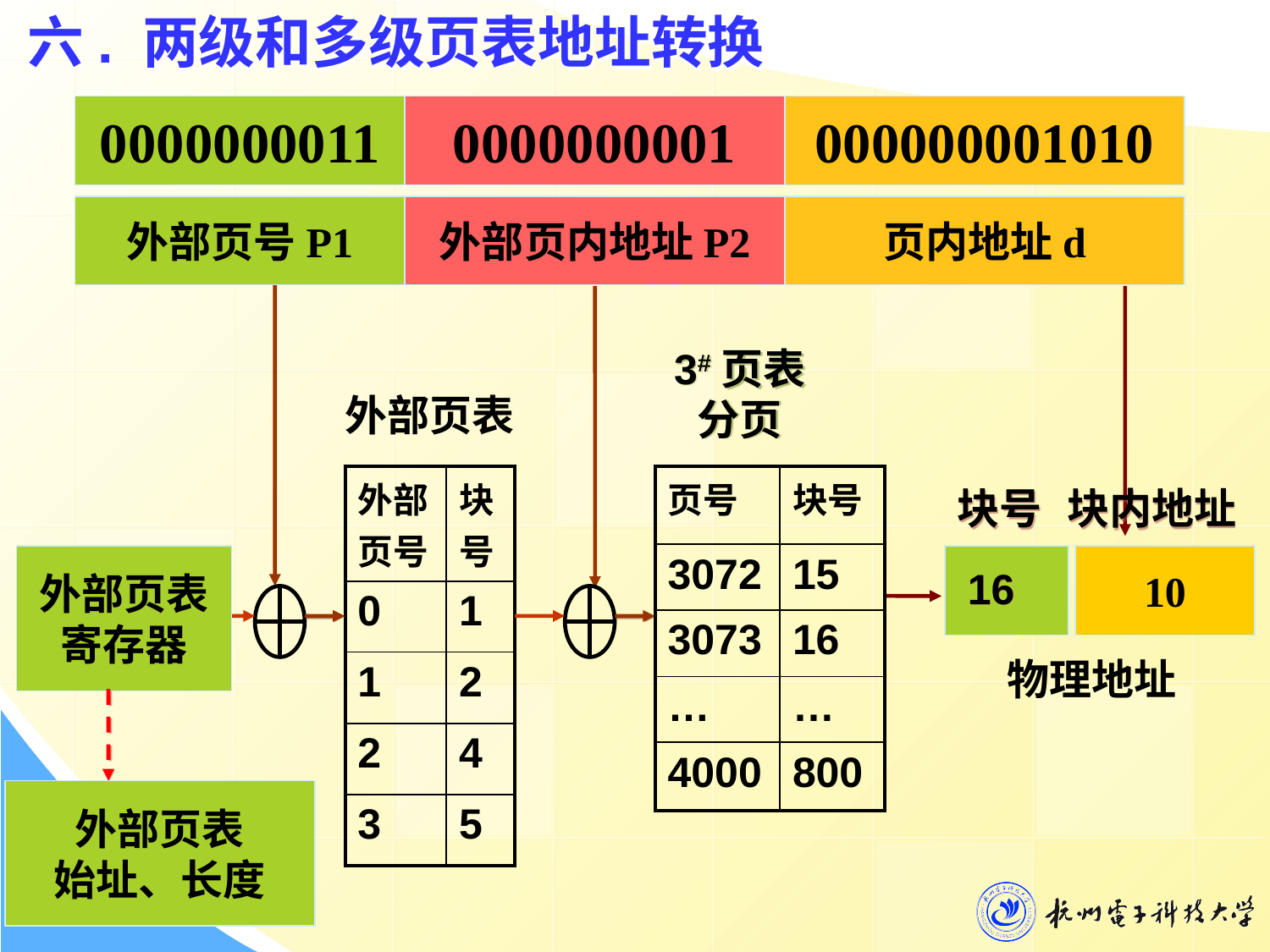

# 六. 两级和多级页表地址转换
0000000011
0000000001
000000001010

外部页号P1
外部页内地址P2
页内地址d

3#页表分页
外部页表
| 外部页号 | 块号 |
| --- | --- |
| 0 | 1 |
| 1 | 2 |
| 2 | 4 |
| 3 | 5 |
| 页号 | 块号 |
| --- | --- |
| 3072 | 15 |
| 3073 | 16 |
| … | … |
| 4000 | 800 |
块号
块内地址
外部页表
寄存器

外部页表
始址、长度

10
16

物理地址